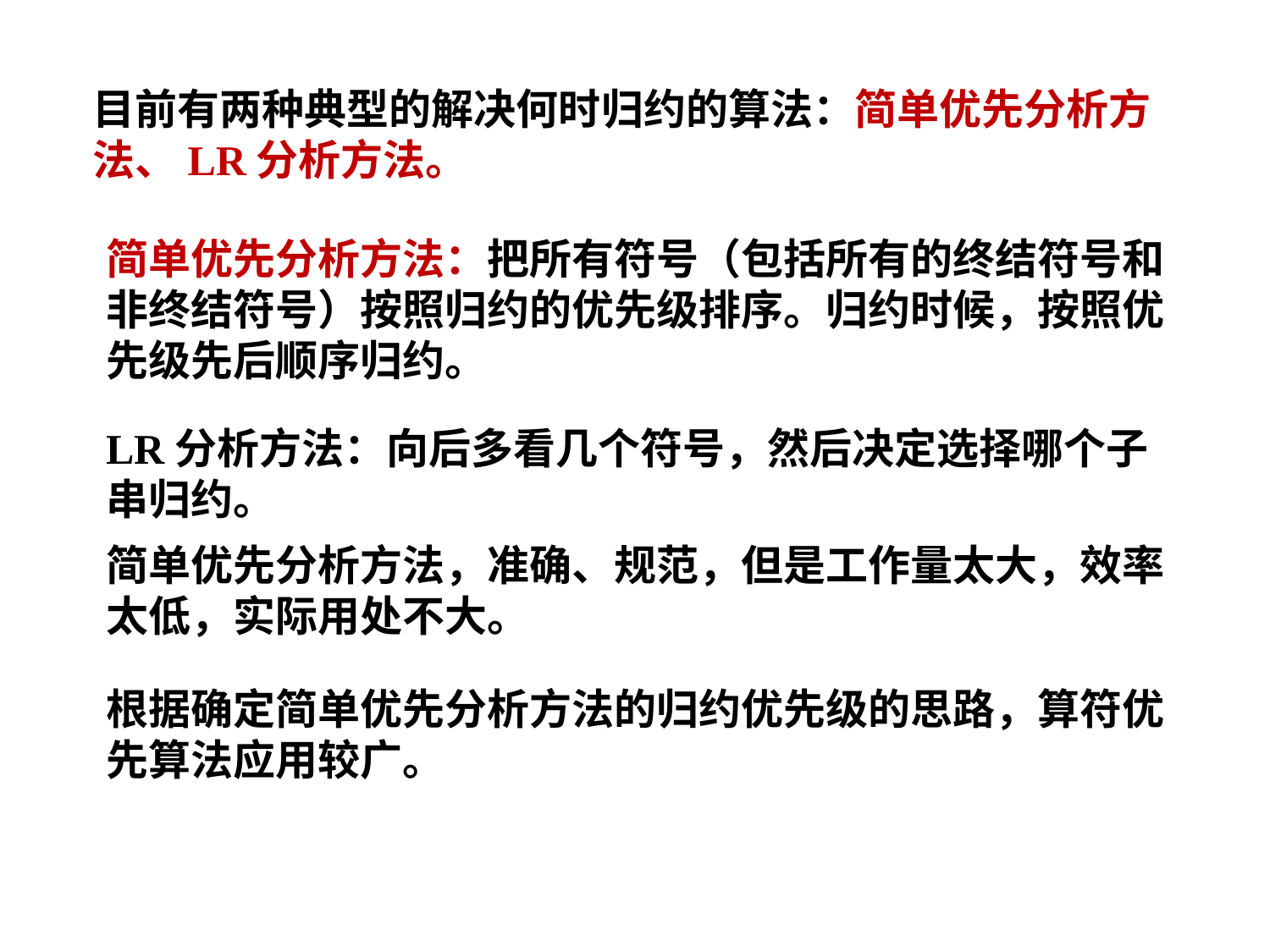

目前有两种典型的解决何时归约的算法：简单优先分析方法、LR分析方法。
简单优先分析方法：把所有符号（包括所有的终结符号和非终结符号）按照归约的优先级排序。归约时候，按照优先级先后顺序归约。
LR分析方法：向后多看几个符号，然后决定选择哪个子串归约。
简单优先分析方法，准确、规范，但是工作量太大，效率太低，实际用处不大。
根据确定简单优先分析方法的归约优先级的思路，算符优先算法应用较广。